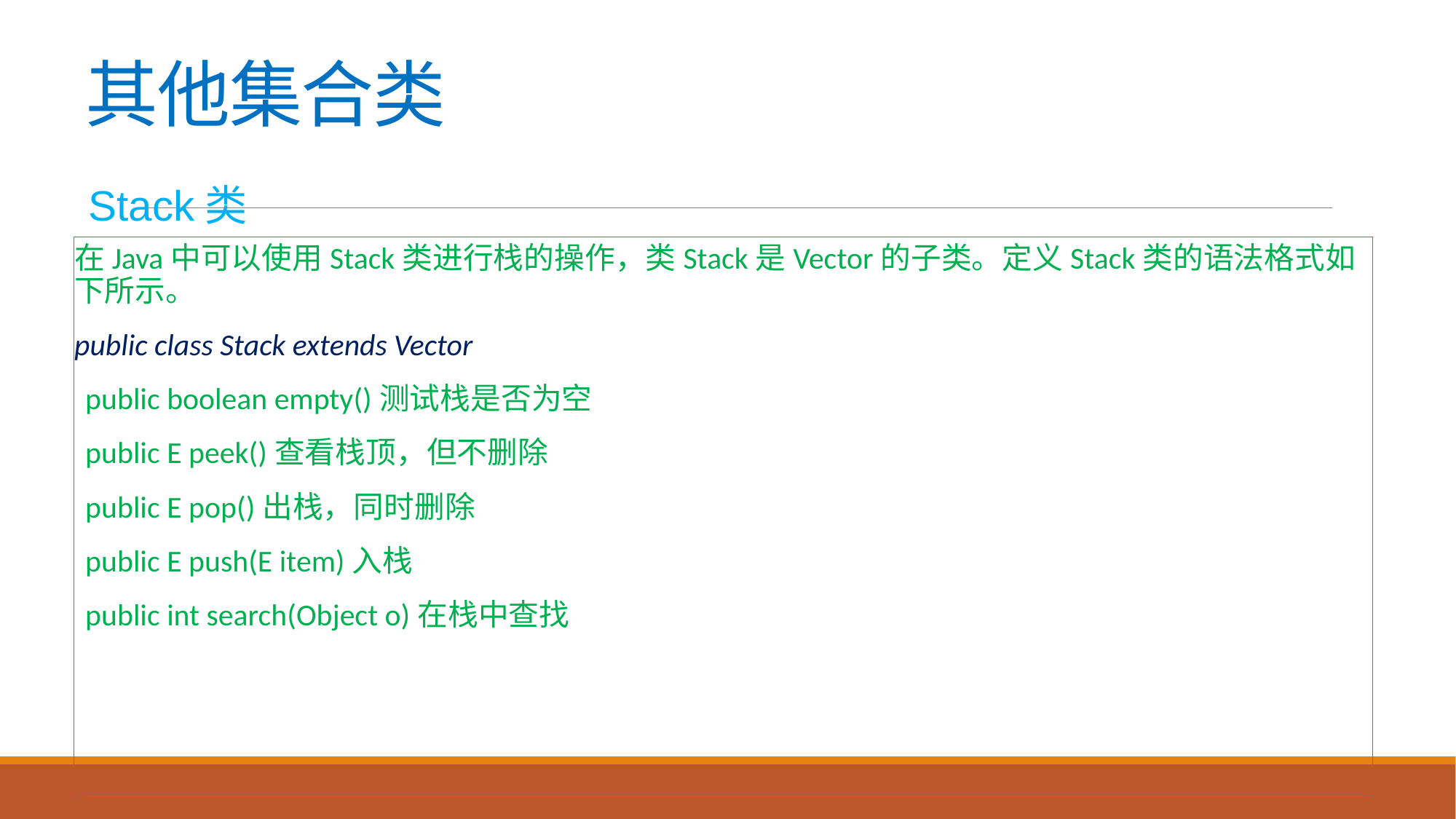

# 其他集合类
Stack类
在Java中可以使用Stack类进行栈的操作，类Stack是Vector的子类。定义Stack类的语法格式如下所示。
public class Stack extends Vector
public boolean empty()测试栈是否为空
public E peek()查看栈顶，但不删除
public E pop()出栈，同时删除
public E push(E item)入栈
public int search(Object o)在栈中查找